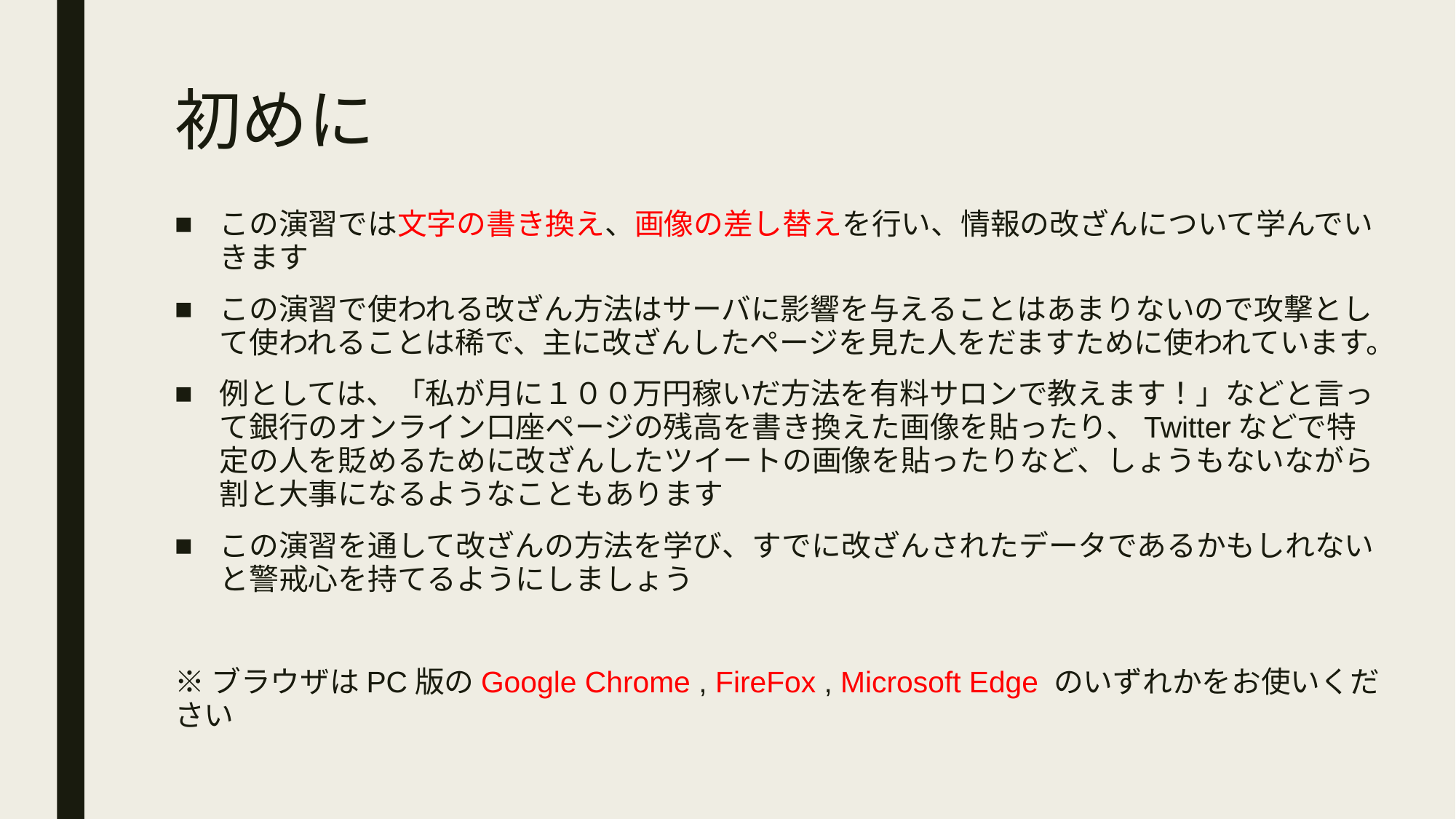

# 初めに
この演習では文字の書き換え、画像の差し替えを行い、情報の改ざんについて学んでいきます
この演習で使われる改ざん方法はサーバに影響を与えることはあまりないので攻撃として使われることは稀で、主に改ざんしたページを見た人をだますために使われています。
例としては、「私が月に１００万円稼いだ方法を有料サロンで教えます！」などと言って銀行のオンライン口座ページの残高を書き換えた画像を貼ったり、Twitterなどで特定の人を貶めるために改ざんしたツイートの画像を貼ったりなど、しょうもないながら割と大事になるようなこともあります
この演習を通して改ざんの方法を学び、すでに改ざんされたデータであるかもしれないと警戒心を持てるようにしましょう

※ブラウザはPC版のGoogle Chrome , FireFox , Microsoft Edge のいずれかをお使いください